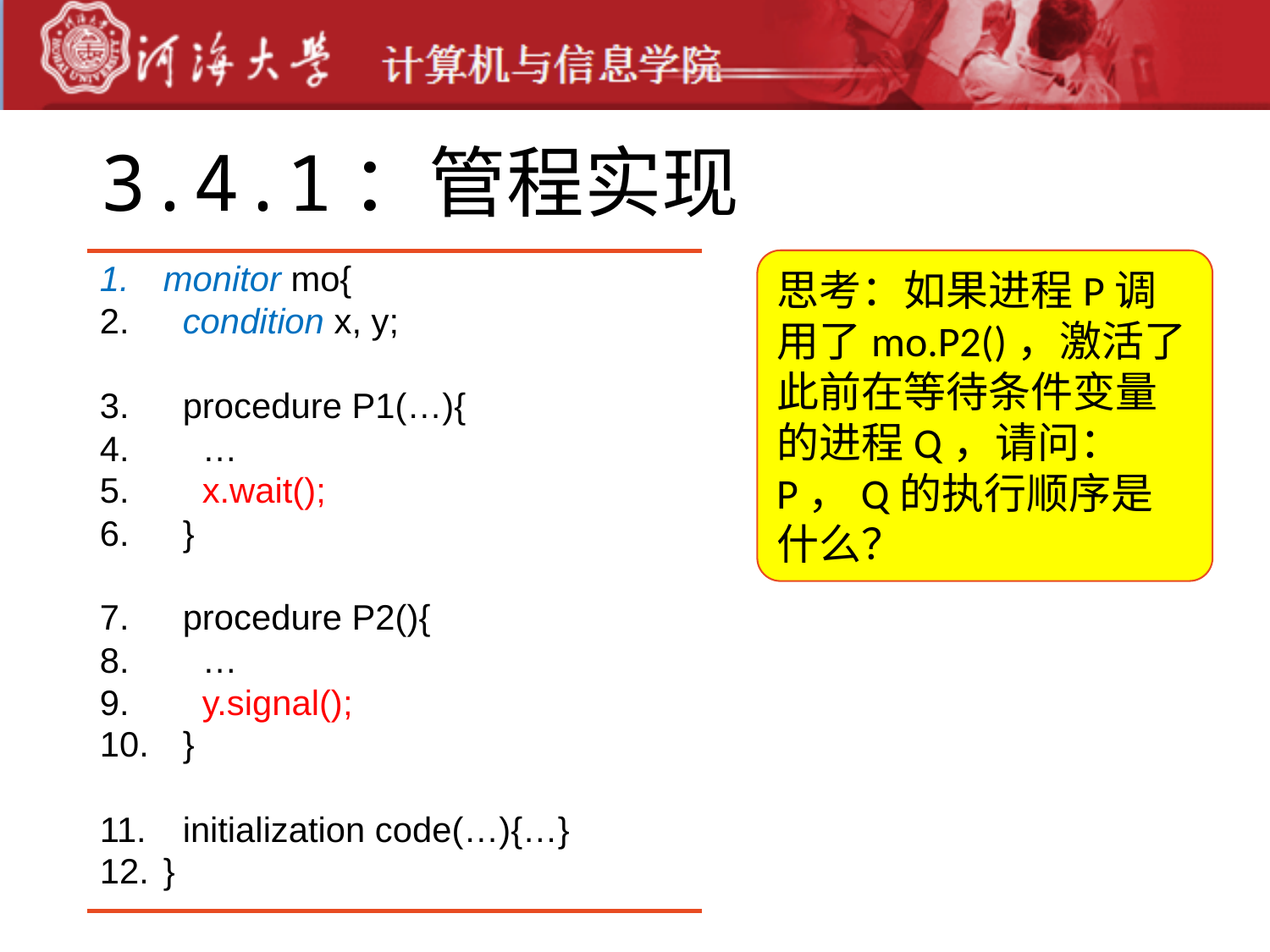

# 3.4.1：管程实现
monitor mo{
  condition x, y;

  procedure P1(…){
    …
    x.wait();
  }

  procedure P2(){
    …
    y.signal();
  }

  initialization code(…){…}
}
思考：如果进程P调用了mo.P2()，激活了此前在等待条件变量的进程Q，请问：P，Q的执行顺序是什么？